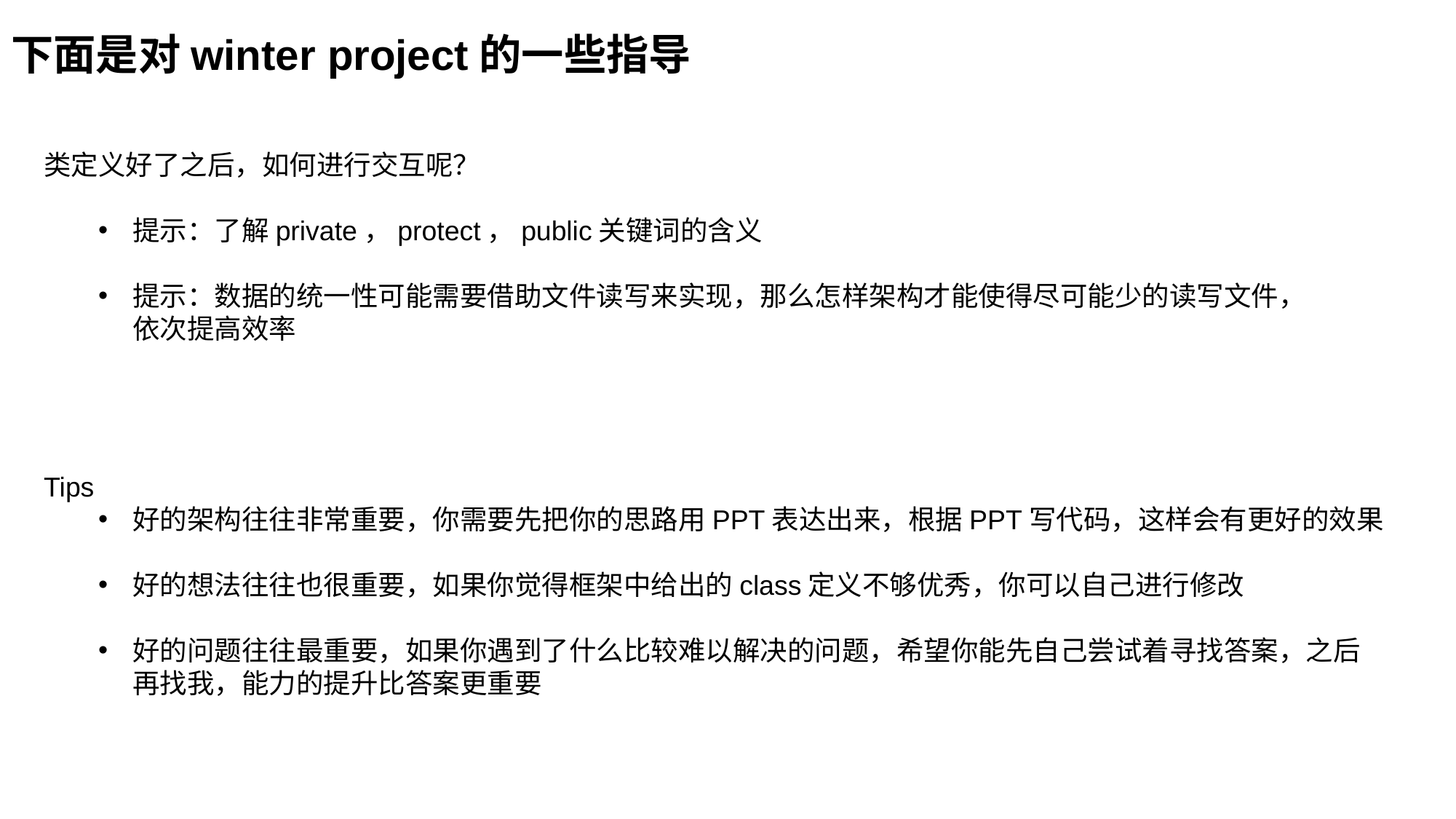

下面是对winter project的一些指导
类定义好了之后，如何进行交互呢？

提示：了解private，protect，public关键词的含义

提示：数据的统一性可能需要借助文件读写来实现，那么怎样架构才能使得尽可能少的读写文件，依次提高效率

Tips
好的架构往往非常重要，你需要先把你的思路用PPT表达出来，根据PPT写代码，这样会有更好的效果

好的想法往往也很重要，如果你觉得框架中给出的class定义不够优秀，你可以自己进行修改

好的问题往往最重要，如果你遇到了什么比较难以解决的问题，希望你能先自己尝试着寻找答案，之后再找我，能力的提升比答案更重要